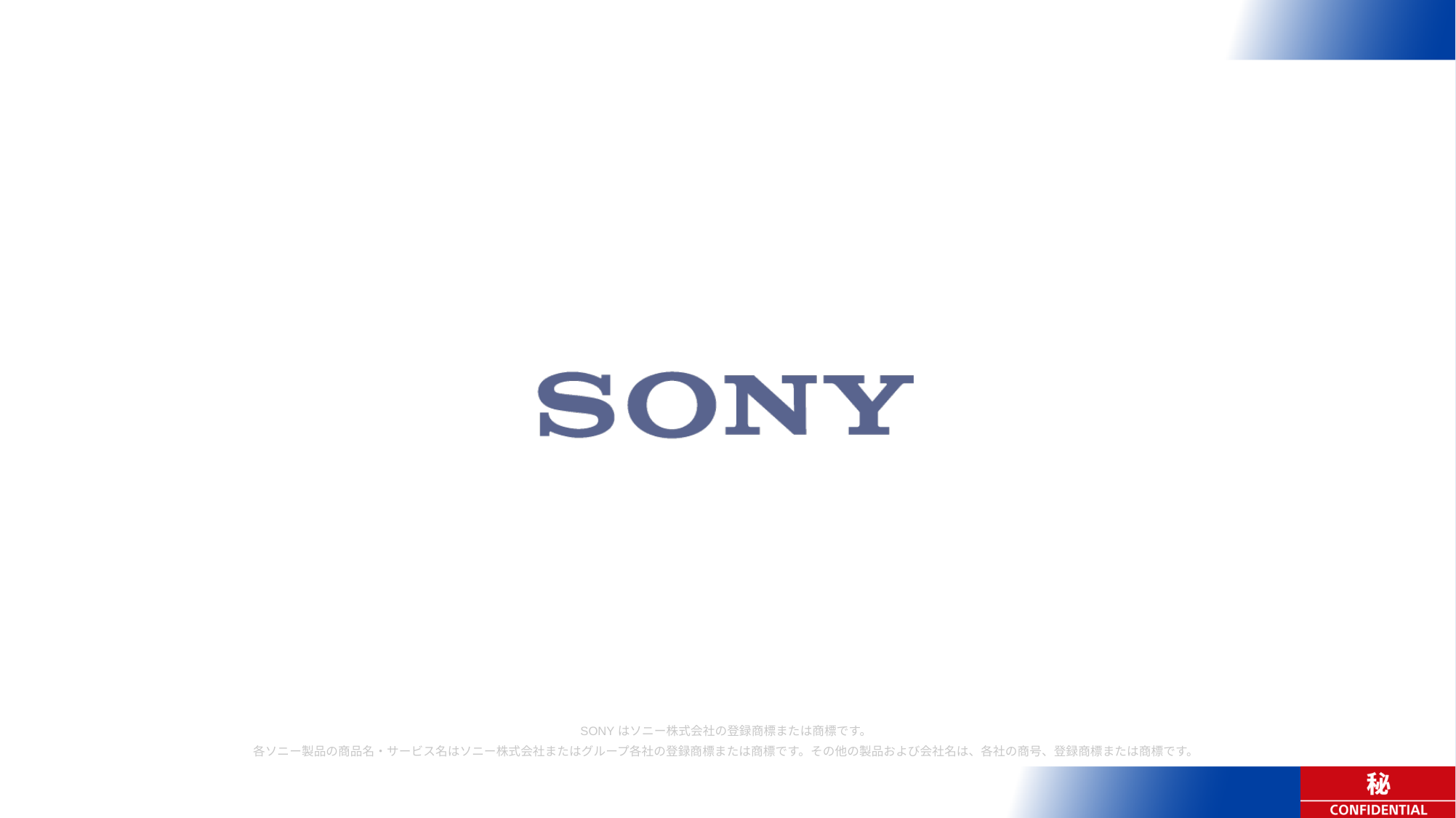

SONYはソニー株式会社の登録商標または商標です。
各ソニー製品の商品名・サービス名はソニー株式会社またはグループ各社の登録商標または商標です。その他の製品および会社名は、各社の商号、登録商標または商標です。